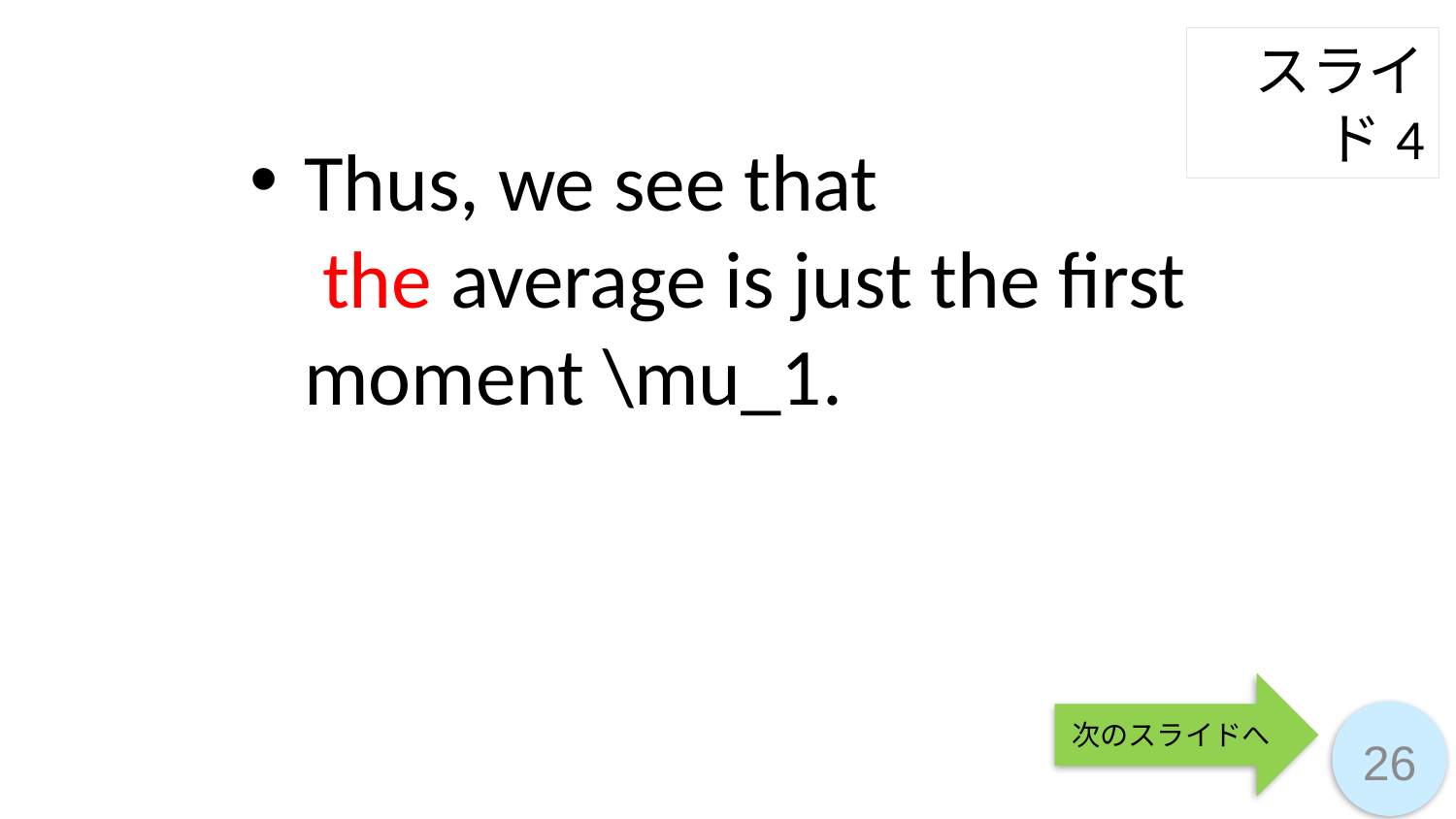

スライド4
Thus, we see that
 the average is just the first moment \mu_1.
次のスライドへ
26